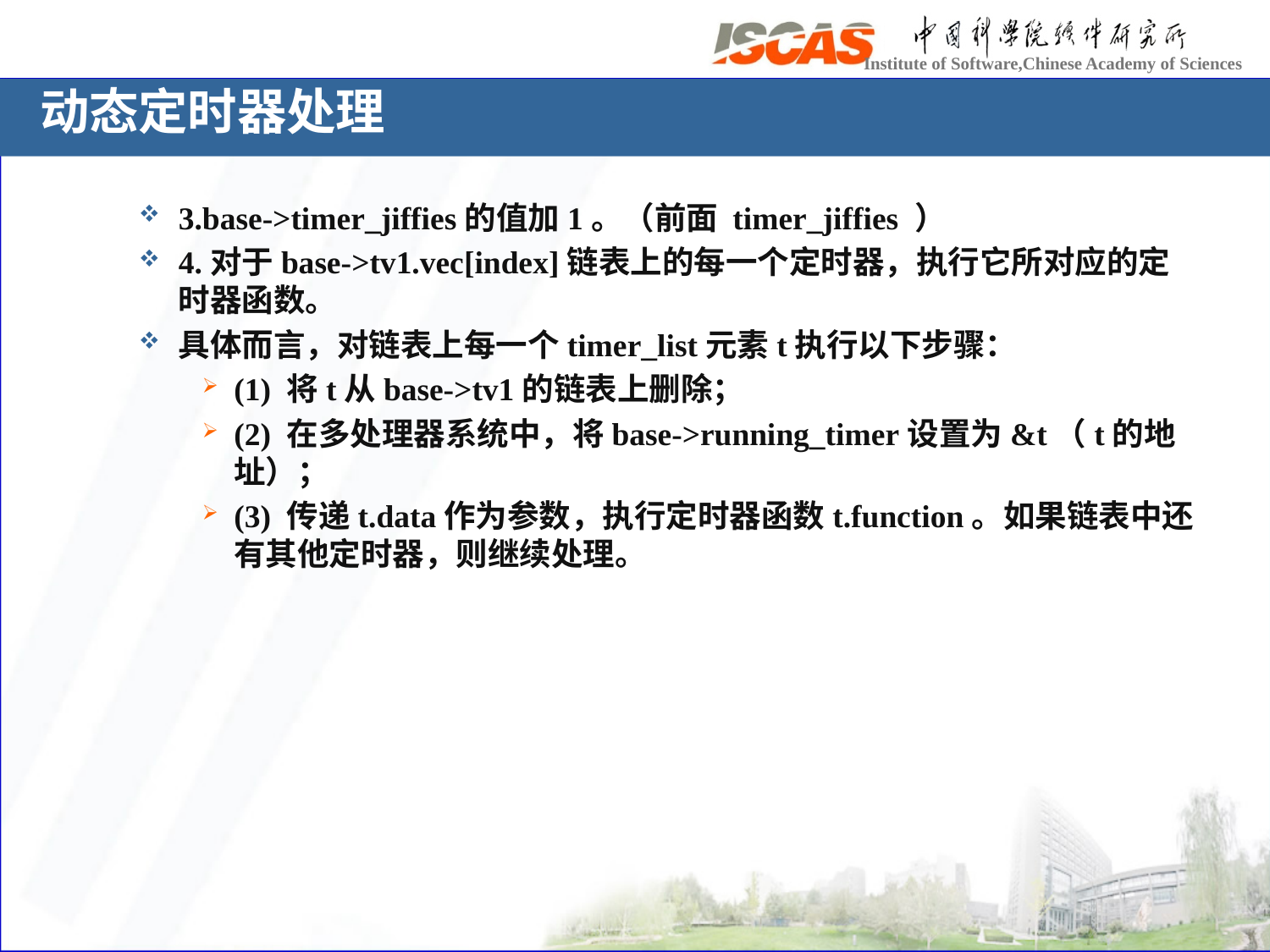

# 动态定时器处理
3.base->timer_jiffies的值加1。（前面 timer_jiffies ）
4.对于base->tv1.vec[index]链表上的每一个定时器，执行它所对应的定时器函数。
具体而言，对链表上每一个timer_list元素t执行以下步骤：
(1) 将t从base->tv1的链表上删除；
(2) 在多处理器系统中，将base->running_timer设置为&t（t的地址）；
(3) 传递t.data作为参数，执行定时器函数t.function。如果链表中还有其他定时器，则继续处理。